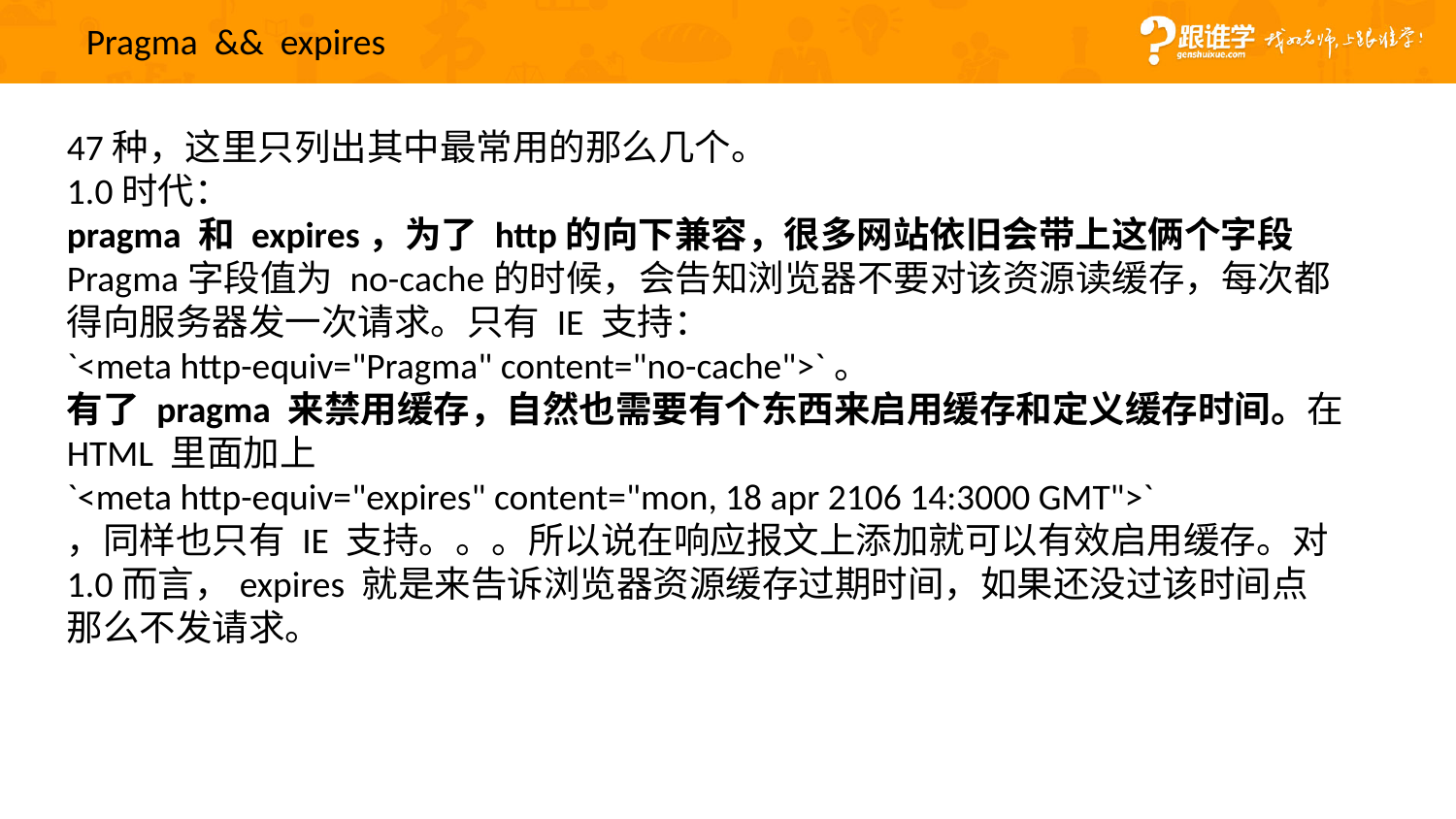

Pragma  &&  expires

47种，这里只列出其中最常用的那么几个。
1.0时代：
pragma 和 expires，为了 http的向下兼容，很多网站依旧会带上这俩个字段
Pragma字段值为 no-cache的时候，会告知浏览器不要对该资源读缓存，每次都得向服务器发一次请求。只有 IE 支持：
`<meta http-equiv="Pragma" content="no-cache">`。
有了 pragma 来禁用缓存，自然也需要有个东西来启用缓存和定义缓存时间。在HTML 里面加上
`<meta http-equiv="expires" content="mon, 18 apr 2106 14:3000 GMT">`
，同样也只有 IE 支持。。。所以说在响应报文上添加就可以有效启用缓存。对1.0而言，expires 就是来告诉浏览器资源缓存过期时间，如果还没过该时间点那么不发请求。